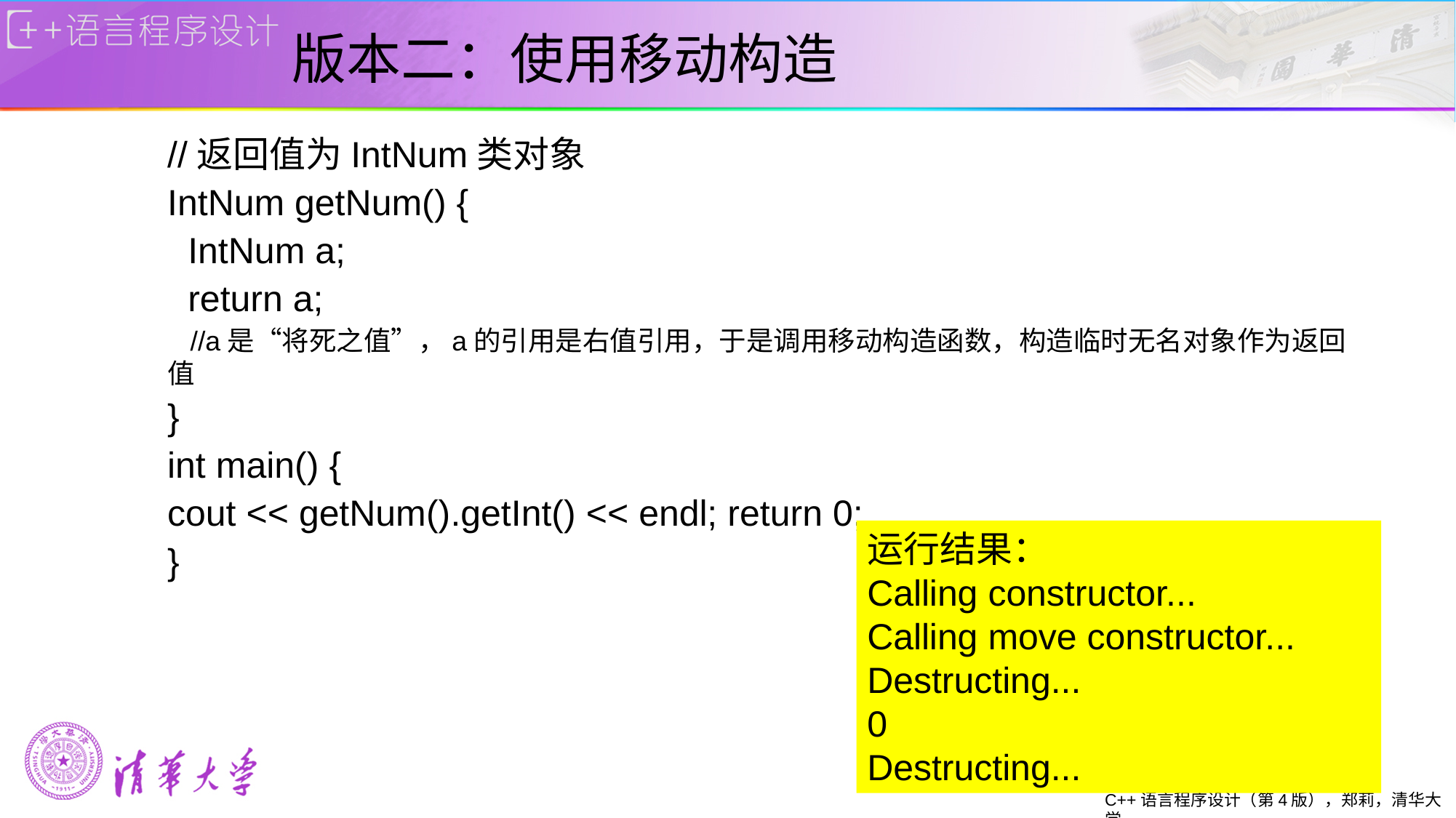

# 版本二：使用移动构造
//返回值为IntNum类对象
IntNum getNum() {
  IntNum a;
  return a;
   //a是“将死之值”，a的引用是右值引用，于是调用移动构造函数，构造临时无名对象作为返回值
}
int main() {
cout << getNum().getInt() << endl; return 0;
}
运行结果：
Calling constructor...
Calling move constructor...
Destructing...
0
Destructing...